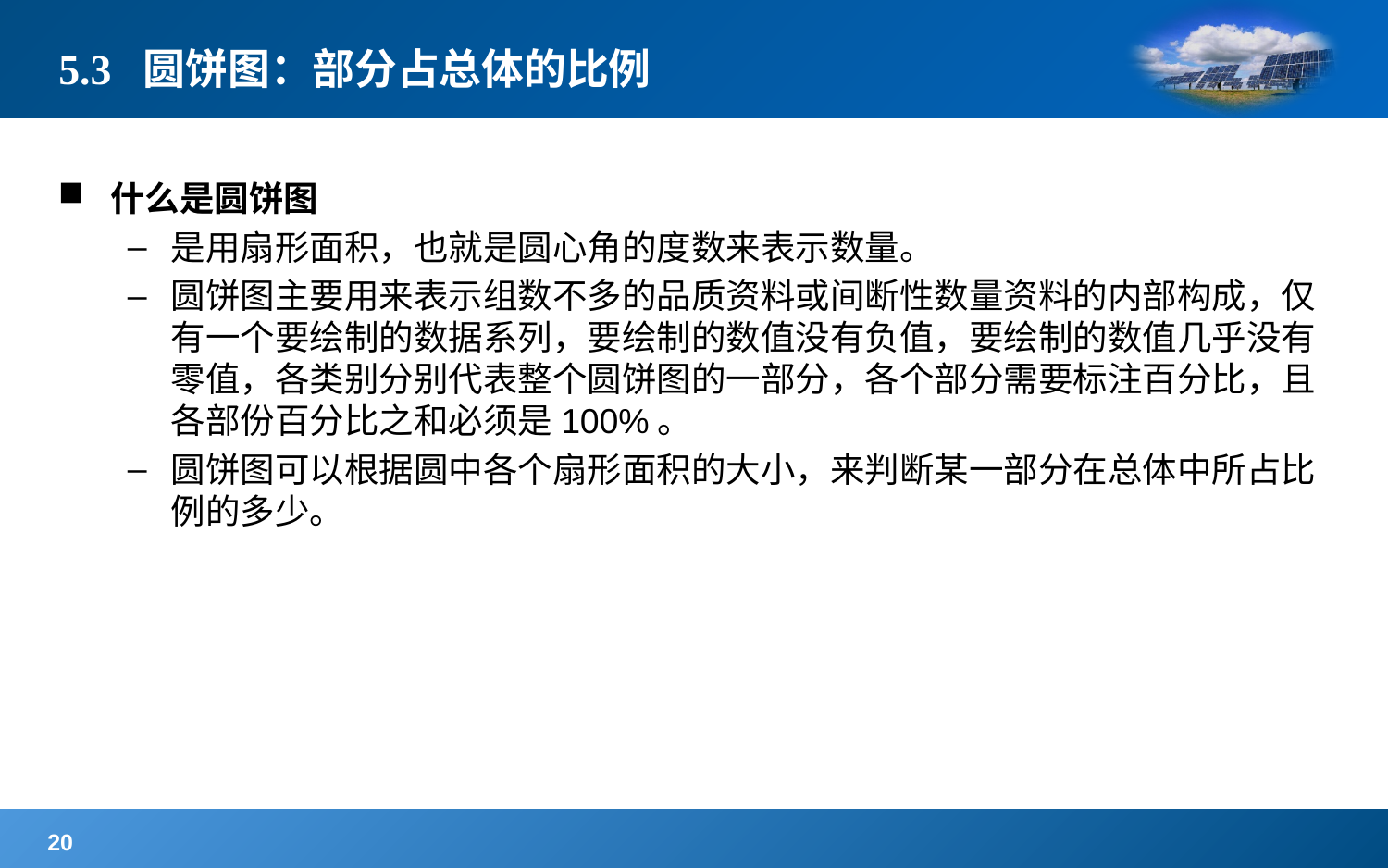

# 5.3  圆饼图：部分占总体的比例
什么是圆饼图
是用扇形面积，也就是圆心角的度数来表示数量。
圆饼图主要用来表示组数不多的品质资料或间断性数量资料的内部构成，仅有一个要绘制的数据系列，要绘制的数值没有负值，要绘制的数值几乎没有零值，各类别分别代表整个圆饼图的一部分，各个部分需要标注百分比，且各部份百分比之和必须是100%。
圆饼图可以根据圆中各个扇形面积的大小，来判断某一部分在总体中所占比例的多少。